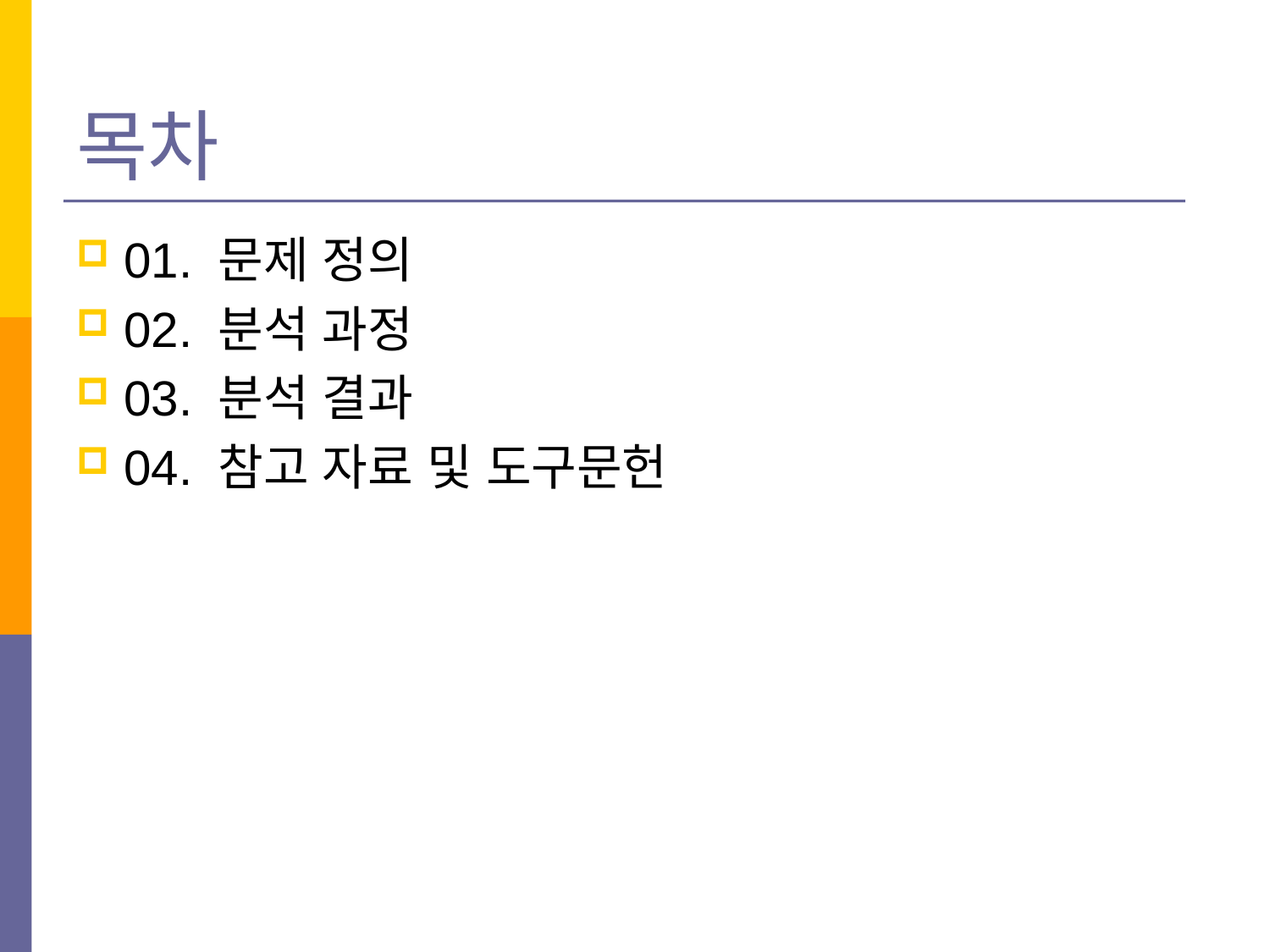

# 목차
01. 문제 정의
02. 분석 과정
03. 분석 결과
04. 참고 자료 및 도구문헌